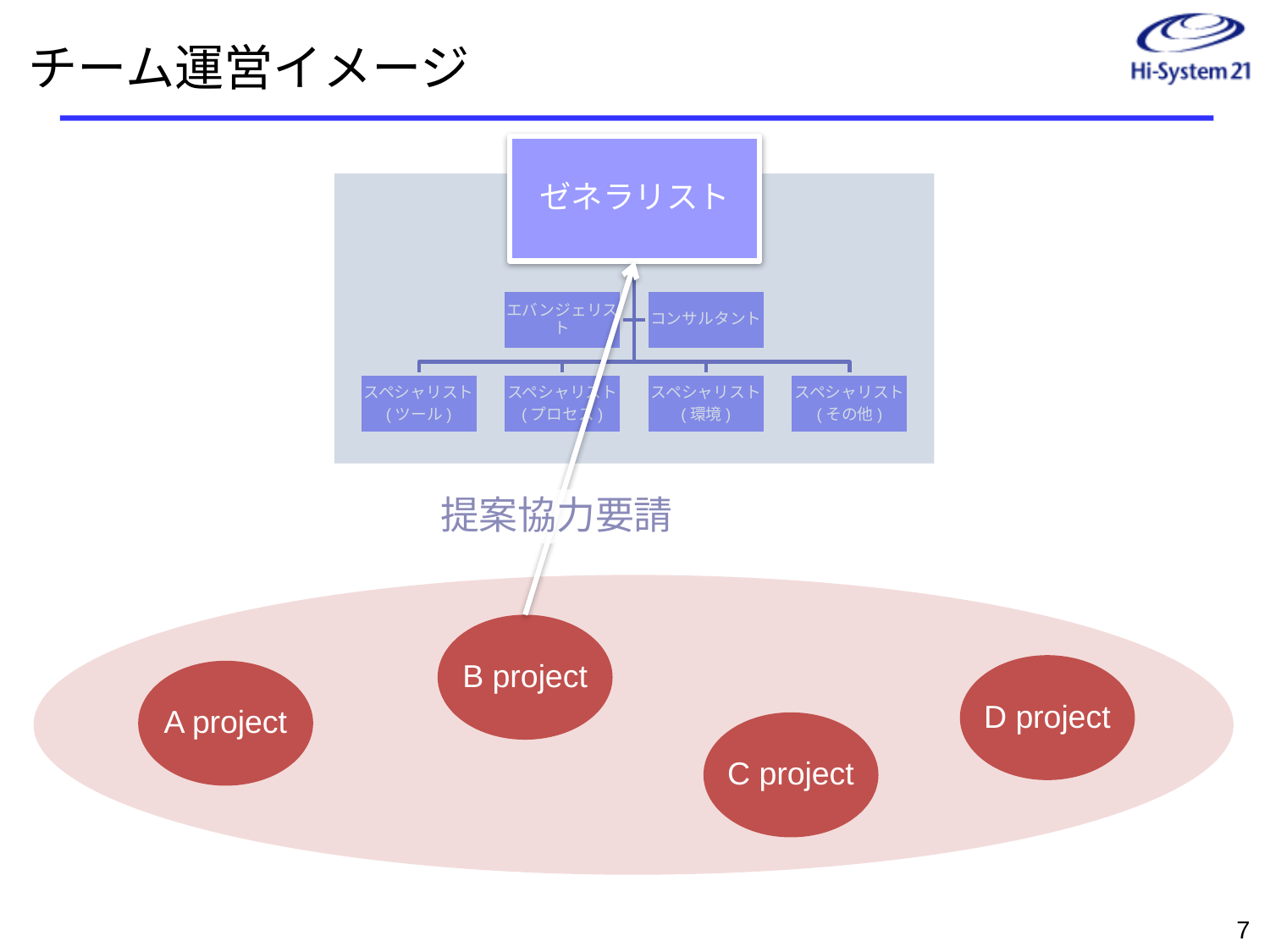

# チーム運営イメージ
ゼネラリスト
ゼネラリスト
スペシャリスト
(ツール)
スペシャリスト
(プロセス)
スペシャリスト
(環境)
スペシャリスト
(その他)
エバンジェリスト
コンサルタント

提案協力要請

B project
D project
A project
C project
7